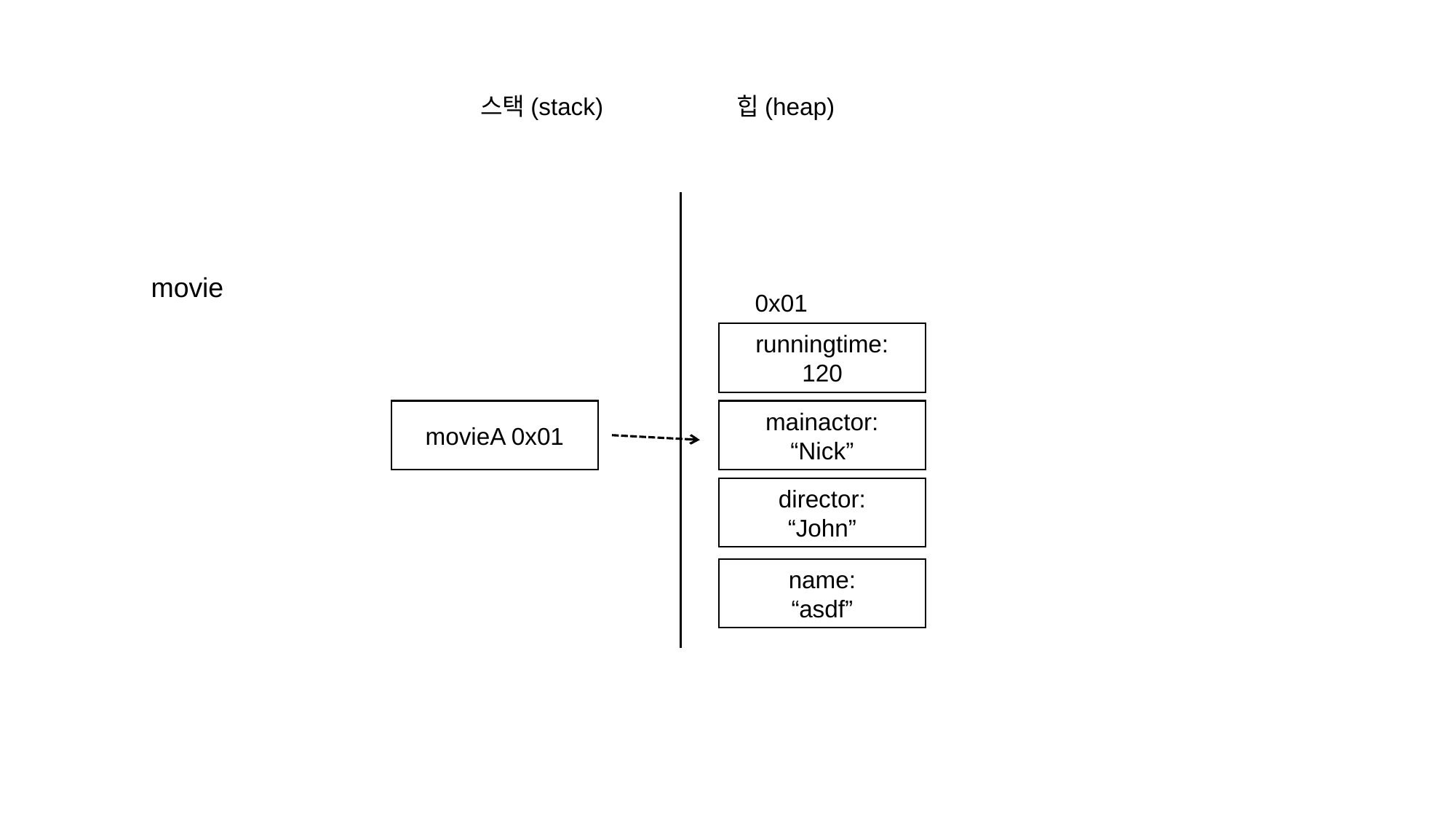

스택(stack)
힙(heap)
movie
0x01
runningtime:
120
movieA 0x01
mainactor:
“Nick”
director:
“John”
name:
“asdf”